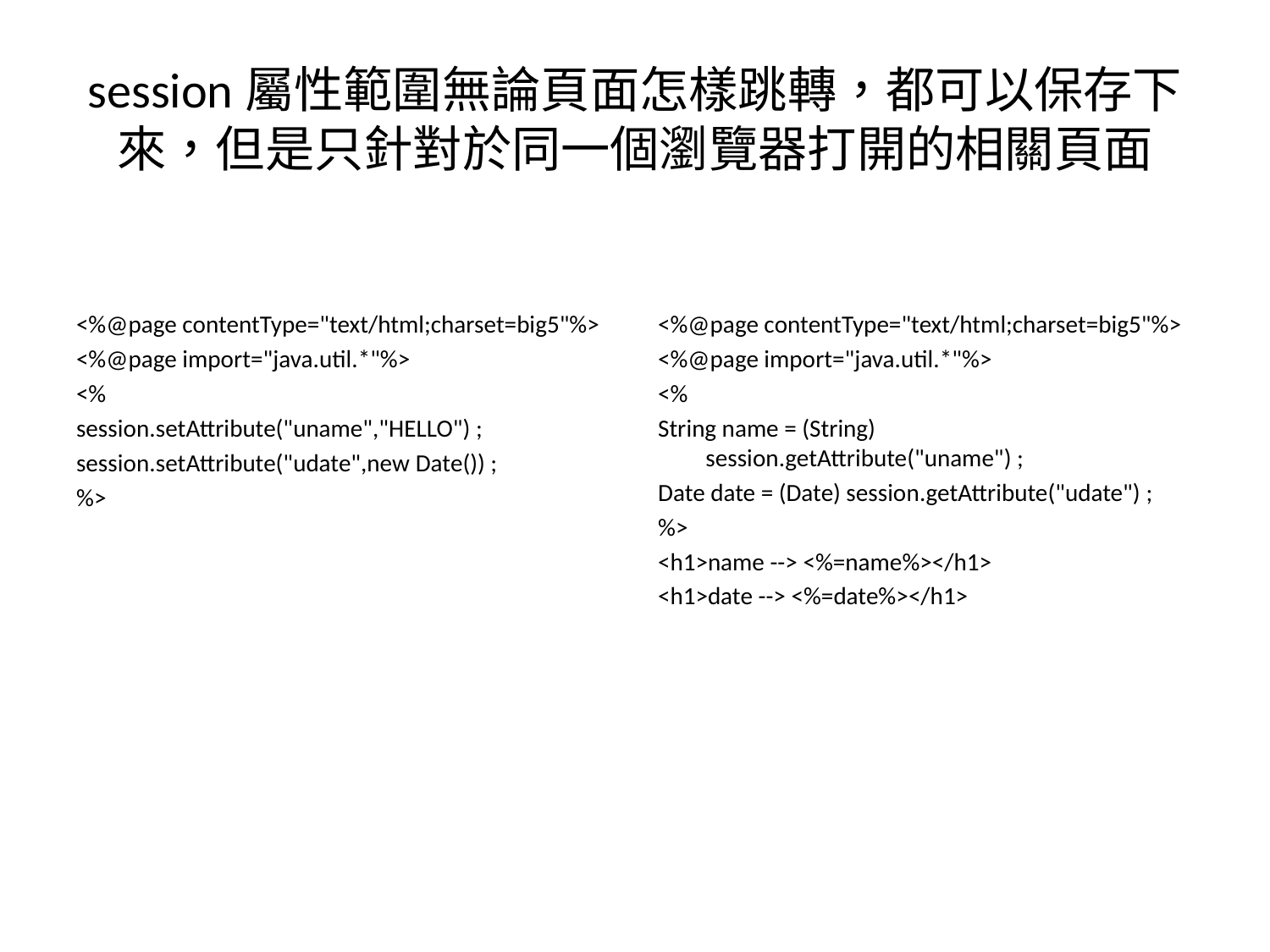

# session屬性範圍無論頁面怎樣跳轉，都可以保存下來，但是只針對於同一個瀏覽器打開的相關頁面

<%@page contentType="text/html;charset=big5"%>
<%@page import="java.util.*"%>
<%
session.setAttribute("uname","HELLO") ;
session.setAttribute("udate",new Date()) ;
%>

<%@page contentType="text/html;charset=big5"%>
<%@page import="java.util.*"%>
<%
String name = (String) session.getAttribute("uname") ;
Date date = (Date) session.getAttribute("udate") ;
%>
<h1>name --> <%=name%></h1>
<h1>date --> <%=date%></h1>